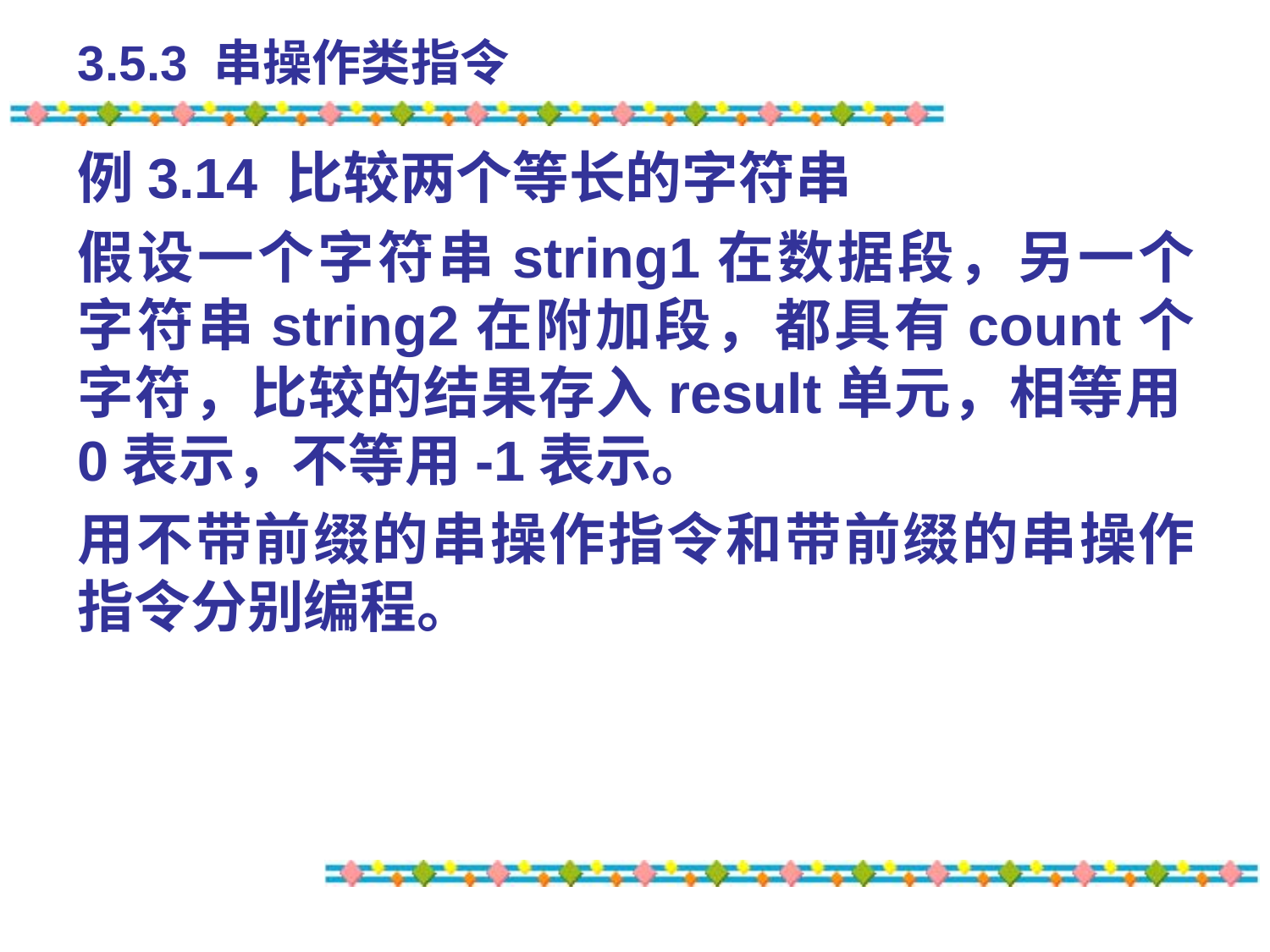

# 3.5.3 串操作类指令
例3.14 比较两个等长的字符串
假设一个字符串string1在数据段，另一个字符串string2在附加段，都具有count个字符，比较的结果存入result单元，相等用0表示，不等用-1表示。
用不带前缀的串操作指令和带前缀的串操作指令分别编程。